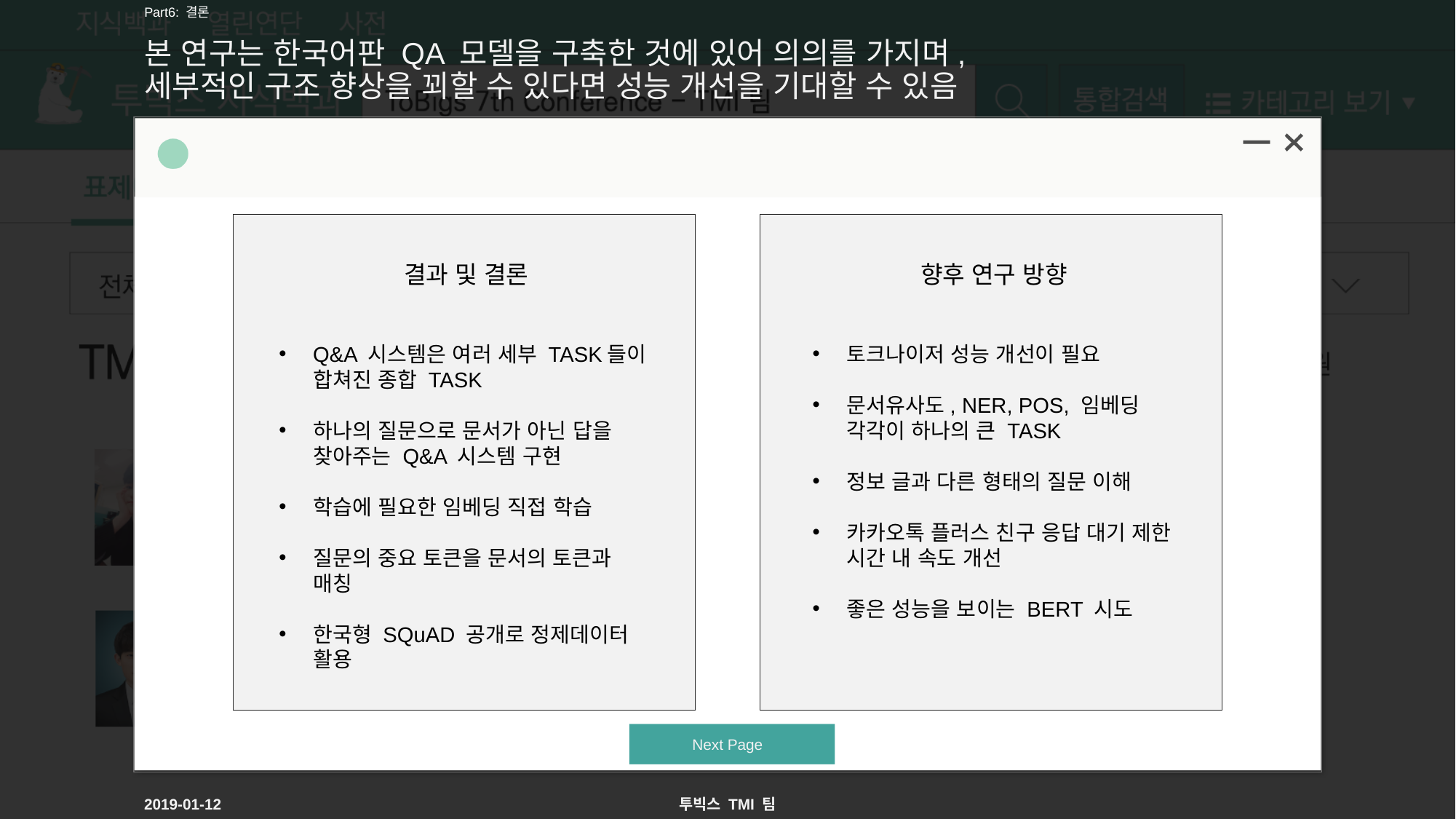

Part6: 결론
# 본 연구는 한국어판 QA 모델을 구축한 것에 있어 의의를 가지며, 세부적인 구조 향상을 꾀할 수 있다면 성능 개선을 기대할 수 있음

결과 및 결론
Q&A 시스템은 여러 세부 TASK들이 합쳐진 종합 TASK

하나의 질문으로 문서가 아닌 답을 찾아주는 Q&A 시스템 구현

학습에 필요한 임베딩 직접 학습

질문의 중요 토큰을 문서의 토큰과 매칭

한국형 SQuAD 공개로 정제데이터 활용

향후 연구 방향
토크나이저 성능 개선이 필요

문서유사도, NER, POS, 임베딩 각각이 하나의 큰 TASK

정보 글과 다른 형태의 질문 이해

카카오톡 플러스 친구 응답 대기 제한 시간 내 속도 개선

좋은 성능을 보이는 BERT 시도